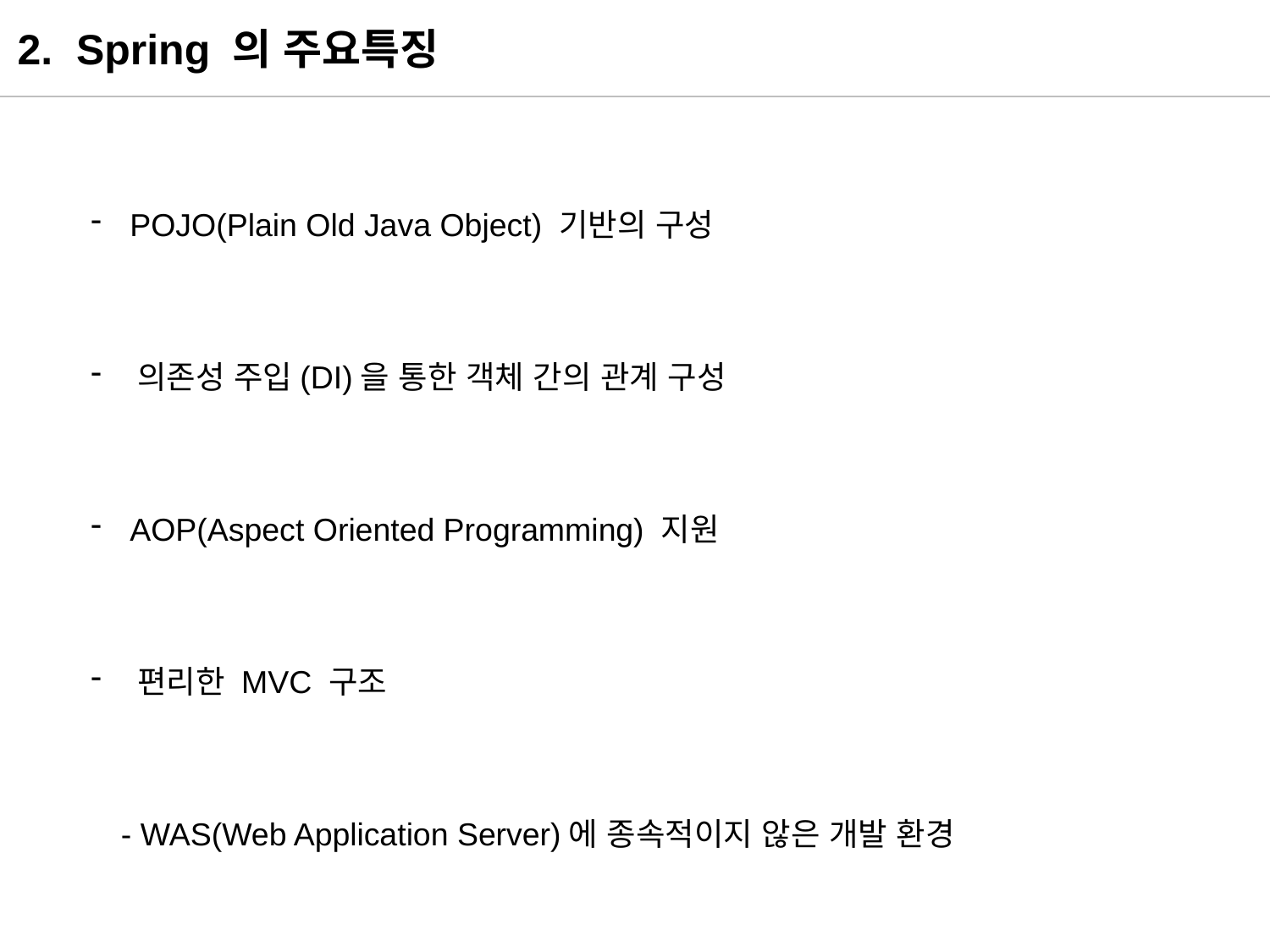

2.  Spring 의 주요특징
 POJO(Plain Old Java Object) 기반의 구성

 의존성 주입(DI)을 통한 객체 간의 관계 구성

 AOP(Aspect Oriented Programming) 지원

 편리한 MVC 구조

- WAS(Web Application Server)에 종속적이지 않은 개발 환경